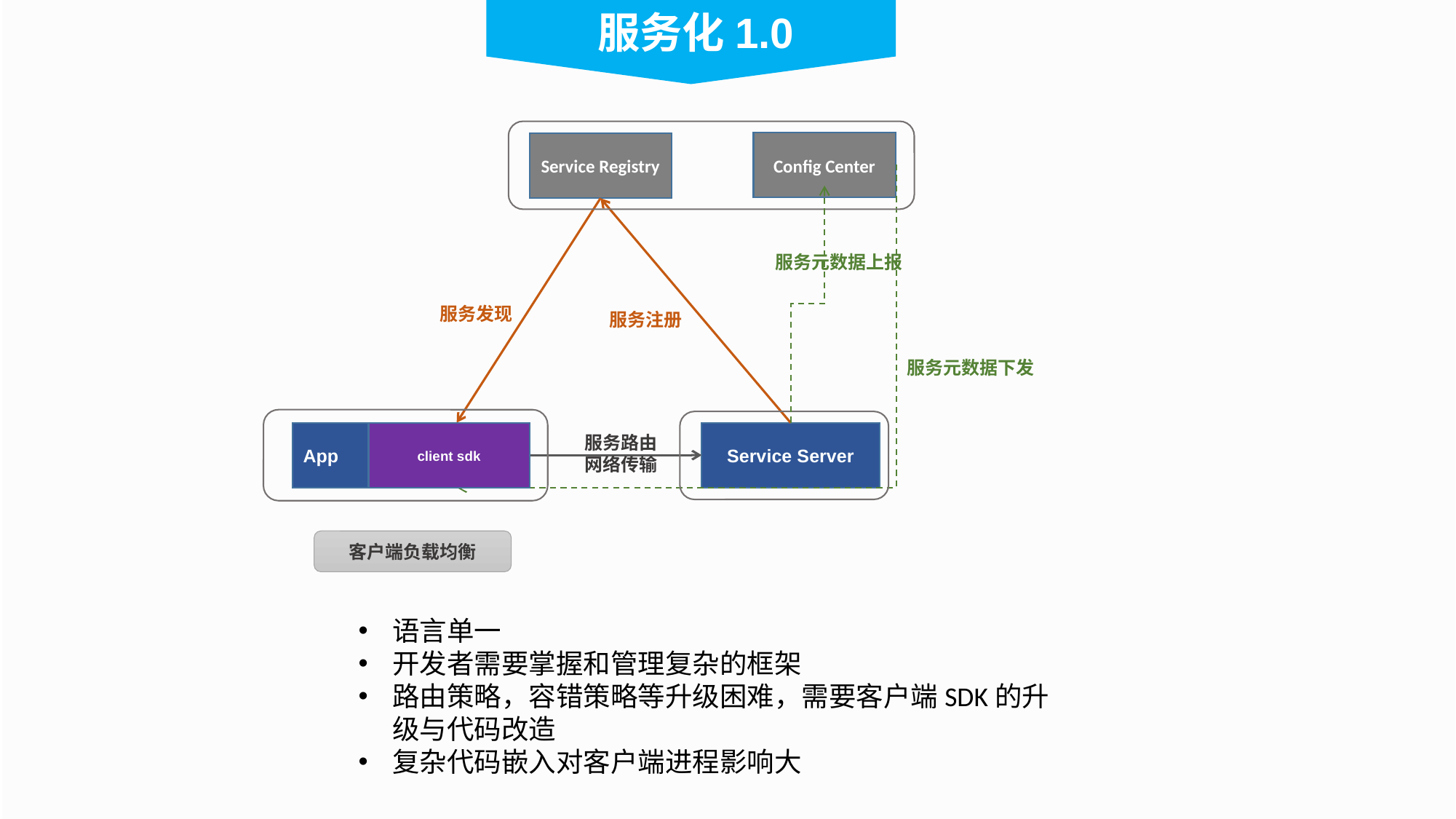

服务化1.0

Config Center
Service Registry
服务元数据上报
服务发现
服务注册
服务元数据下发

Service Server
App
client sdk
服务路由
网络传输
客户端负载均衡
语言单一
开发者需要掌握和管理复杂的框架
路由策略，容错策略等升级困难，需要客户端SDK的升级与代码改造
复杂代码嵌入对客户端进程影响大